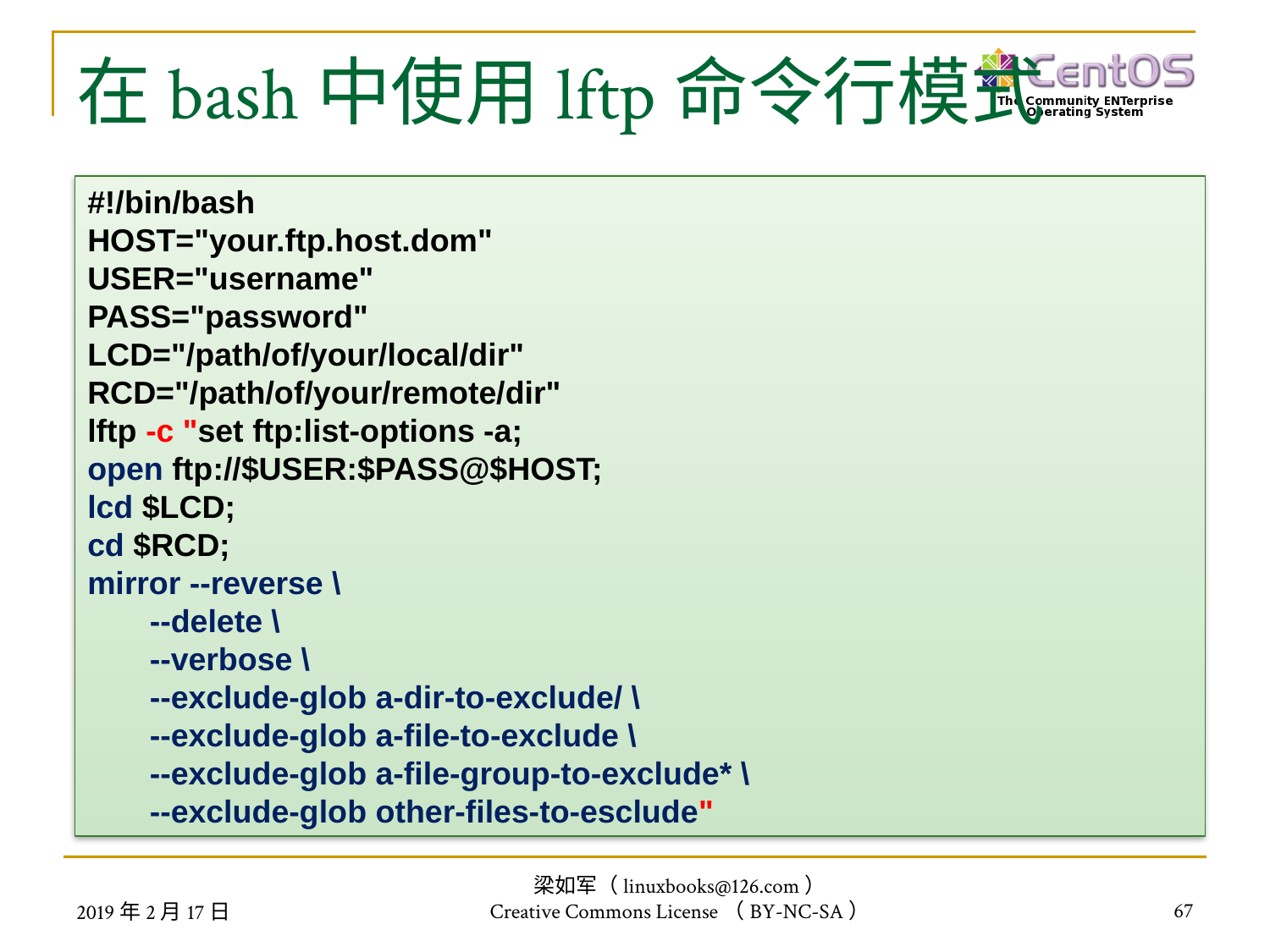

# 在bash中使用lftp命令行模式
#!/bin/bash
HOST="your.ftp.host.dom"
USER="username"
PASS="password"
LCD="/path/of/your/local/dir"
RCD="/path/of/your/remote/dir"
lftp -c "set ftp:list-options -a;
open ftp://$USER:$PASS@$HOST;
lcd $LCD;
cd $RCD;
mirror --reverse \
       --delete \
       --verbose \
       --exclude-glob a-dir-to-exclude/ \
       --exclude-glob a-file-to-exclude \
       --exclude-glob a-file-group-to-exclude* \
       --exclude-glob other-files-to-esclude"
梁如军（linuxbooks@126.com）
Creative Commons License（BY-NC-SA）
2019年2月17日
67